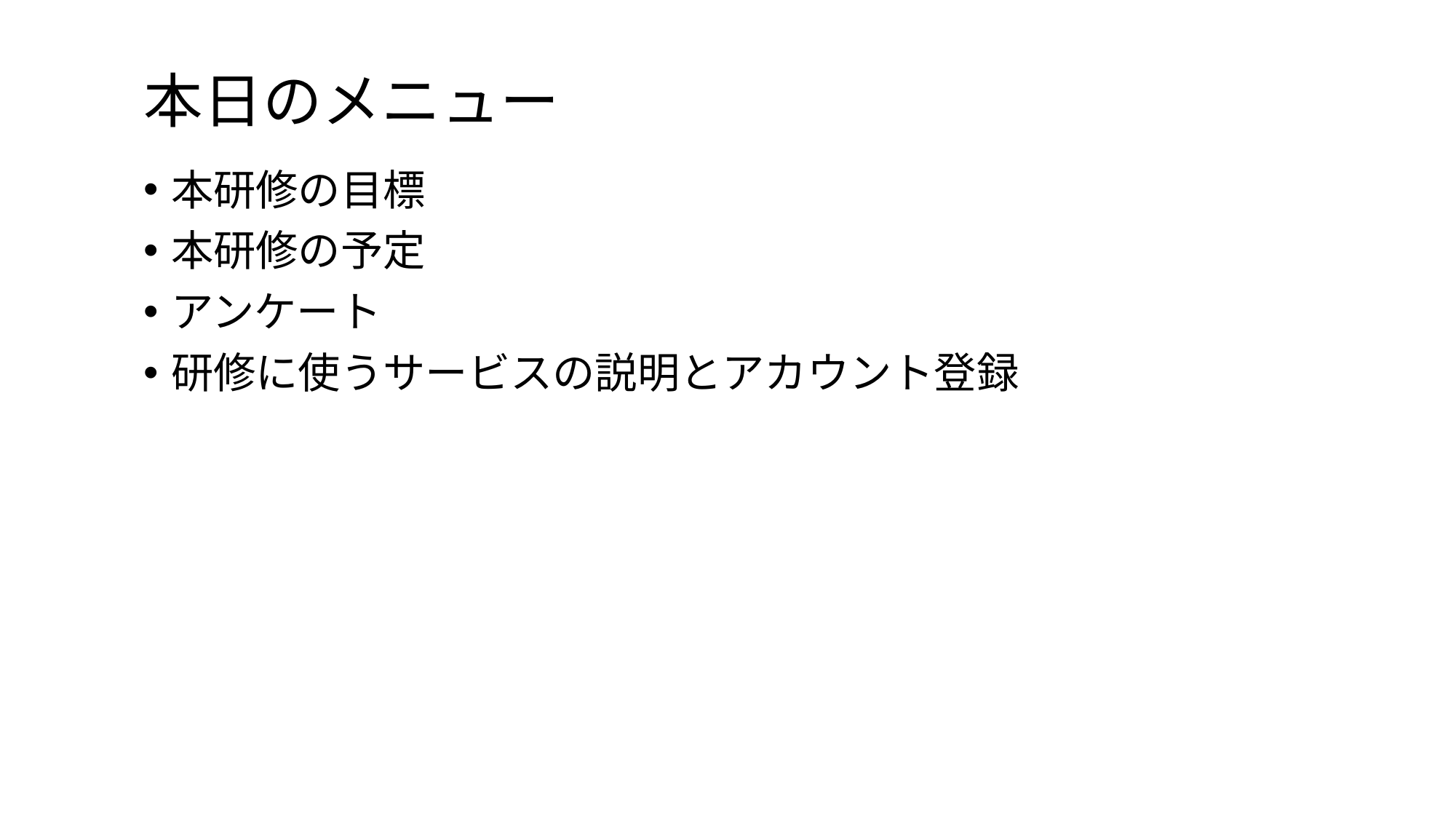

# 本日のメニュー
本研修の目標
本研修の予定
アンケート
研修に使うサービスの説明とアカウント登録